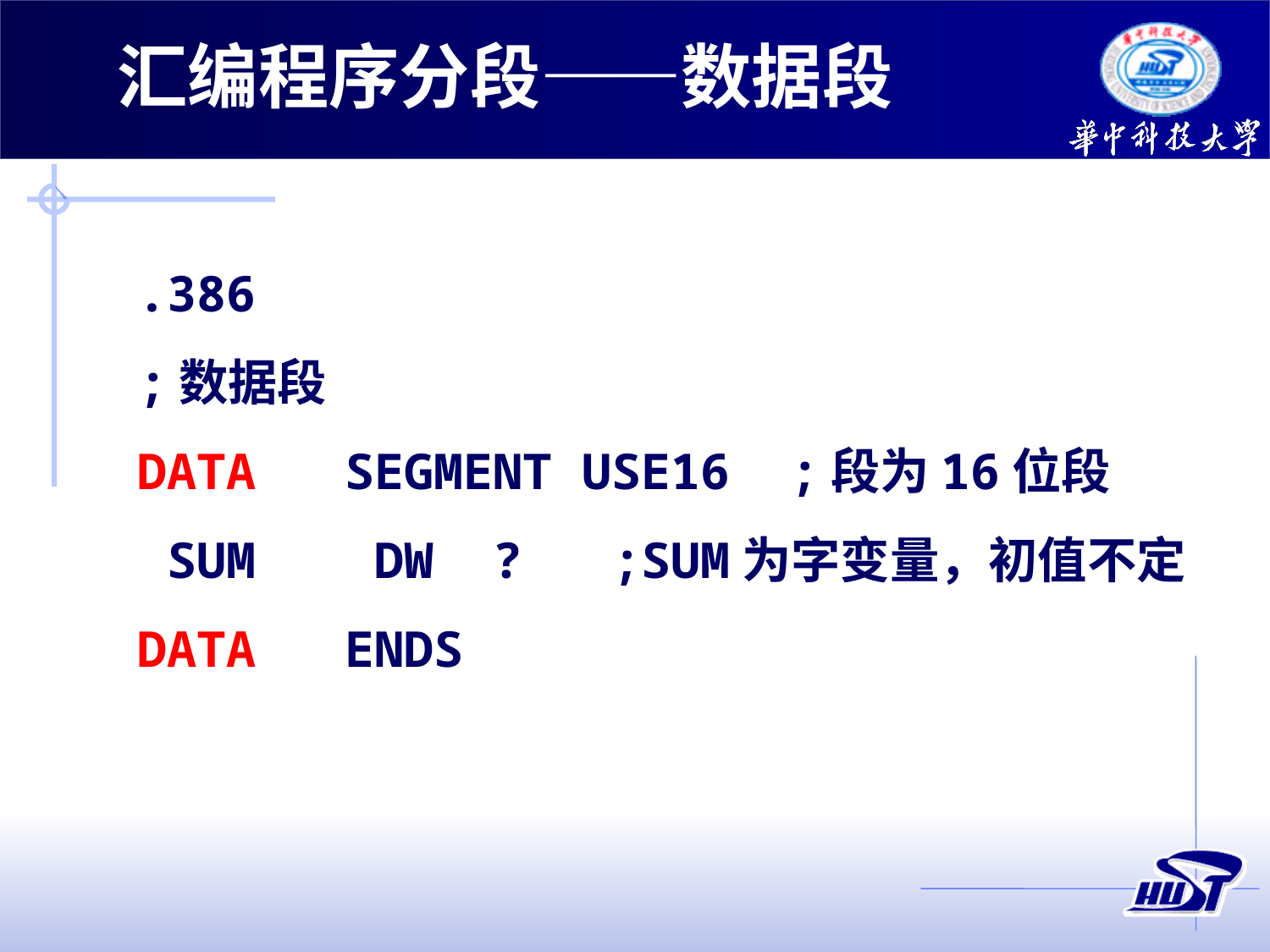

汇编程序分段——数据段
.386
;数据段
DATA   SEGMENT USE16  ;段为16位段
 SUM    DW  ?   ;SUM为字变量，初值不定
DATA   ENDS